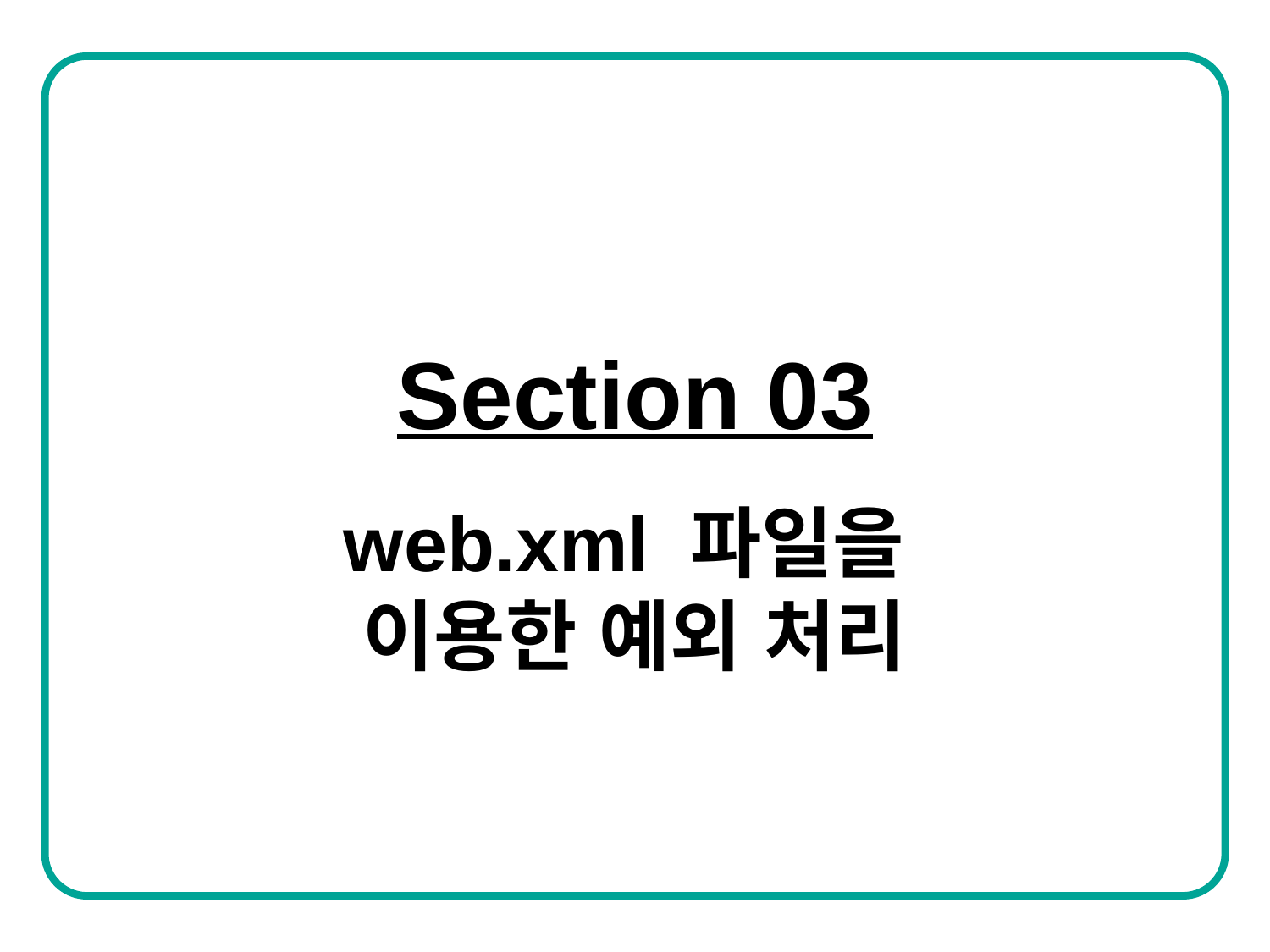

Section 03
web.xml 파일을
이용한 예외 처리